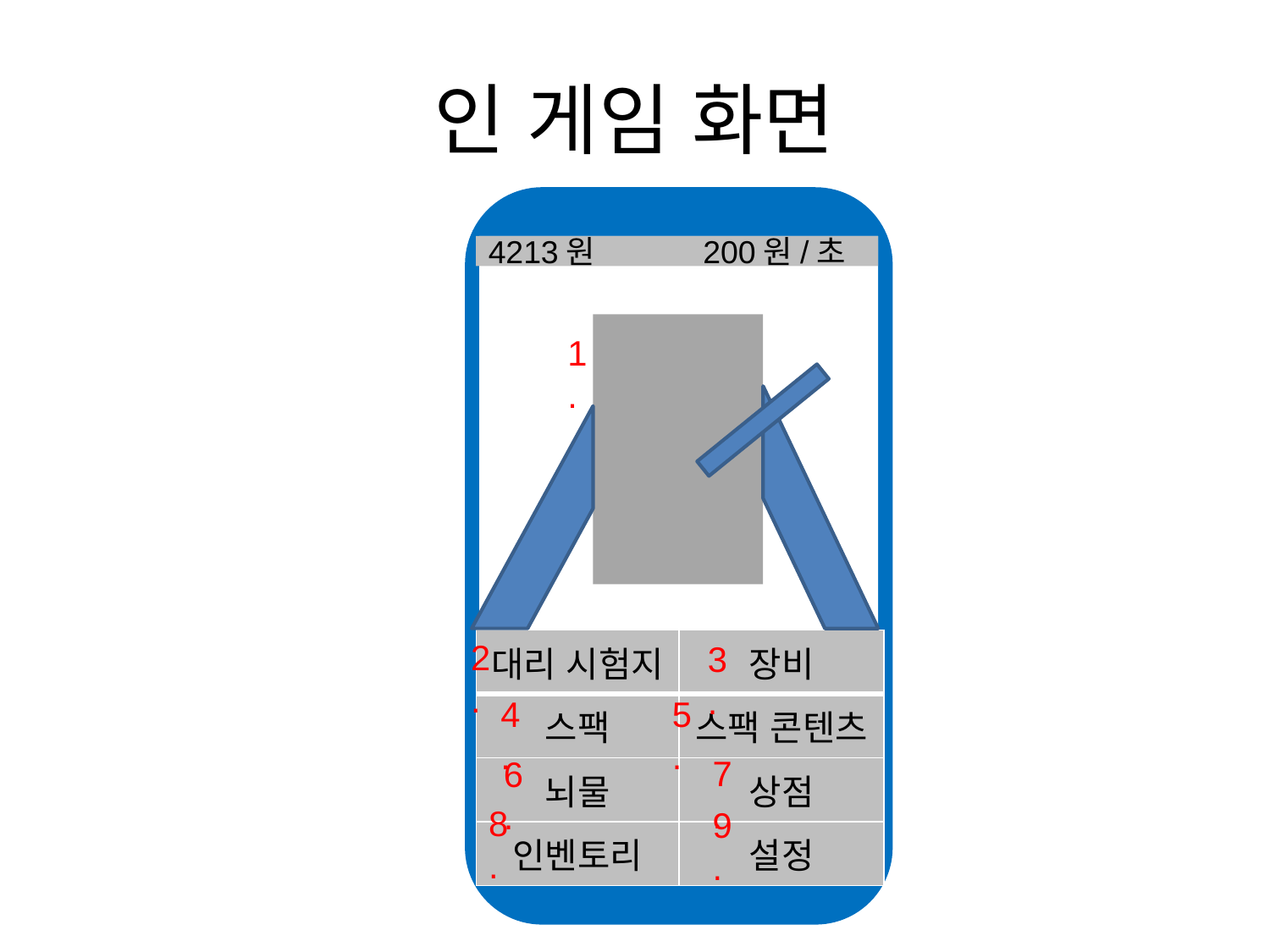

# 인 게임 화면

4213원  	         200원/초

1.

2.
| 대리 시험지 | 장비 |
| --- | --- |
| 스팩 | 스팩 콘텐츠 |
| 뇌물 | 상점 |
| 인벤토리 | 설정 |
3.
4.
5.
7.
6.
8.
9.